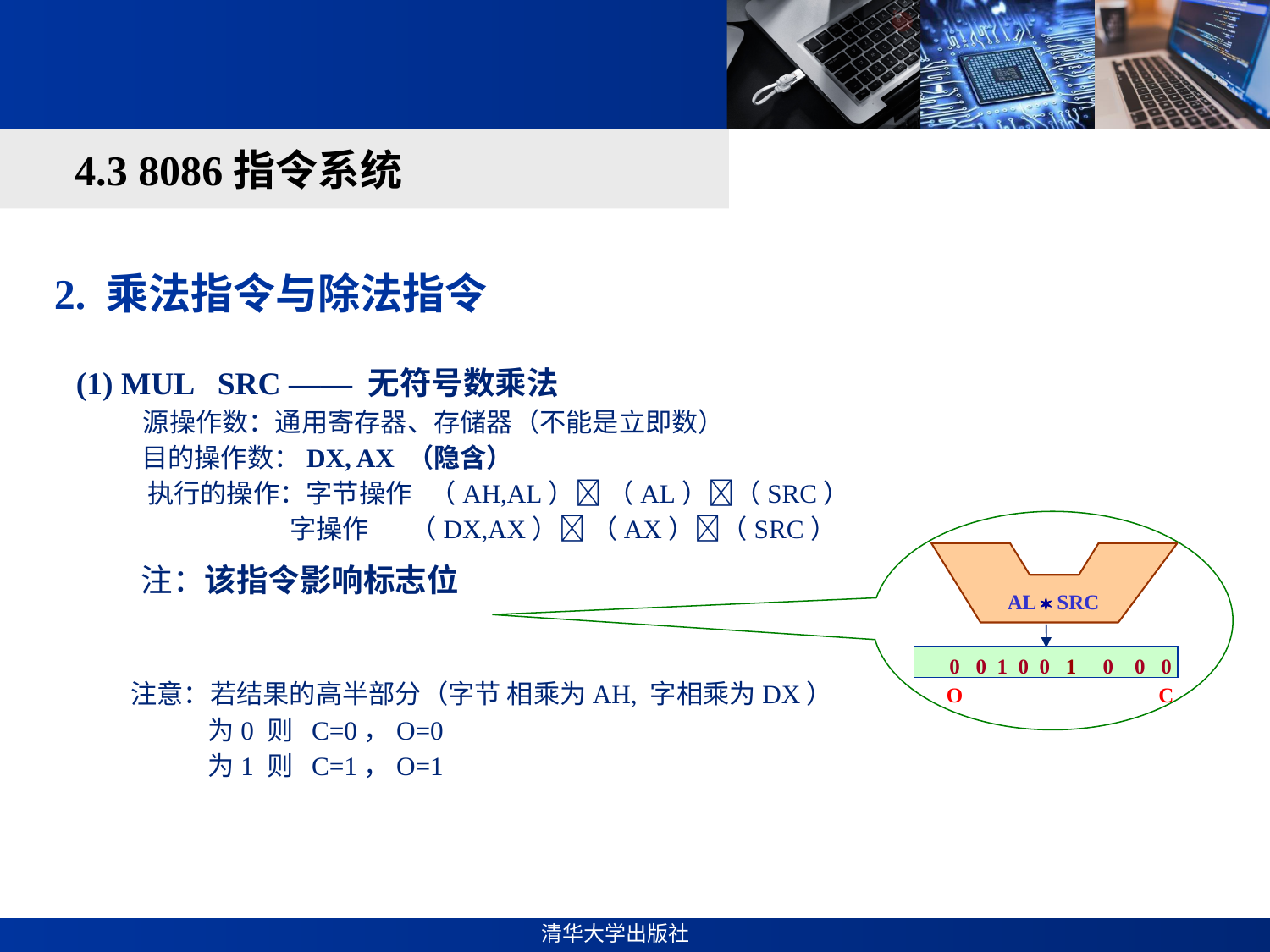

#
4.3 8086指令系统

2. 乘法指令与除法指令

(1) MUL   SRC —— 无符号数乘法
          源操作数：通用寄存器、存储器（不能是立即数）
          目的操作数：DX, AX （隐含）
           执行的操作：字节操作   （AH,AL）← （AL）∗（SRC）
                                   字操作       （DX,AX）← （AX）∗（SRC）

        注：该指令影响标志位

   AL ∗ SRC

0   0  1  0  0   1     0    0   0

注意：若结果的高半部分（字节 相乘为AH, 字相乘为DX）
            为0 则  C=0，O=0
            为1 则  C=1，O=1
     O                                     C